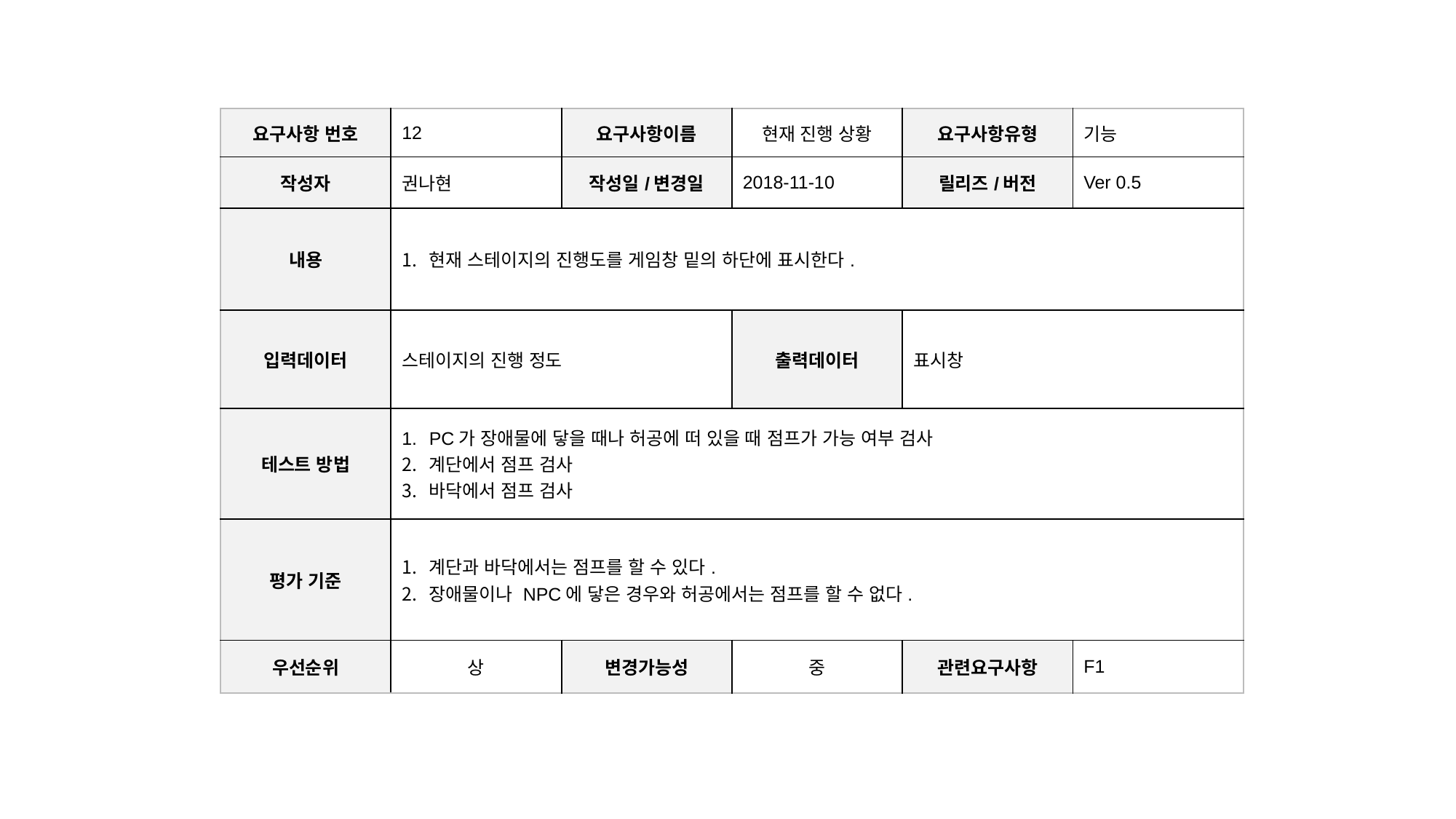

| 요구사항 번호 | 12 | 요구사항이름 | 현재 진행 상황 | 요구사항유형 | 기능 |
| --- | --- | --- | --- | --- | --- |
| 작성자 | 권나현 | 작성일/변경일 | 2018-11-10 | 릴리즈/버전 | Ver 0.5 |
| 내용 | 현재 스테이지의 진행도를 게임창 밑의 하단에 표시한다. |  |  |  |  |
| 입력데이터 | 스테이지의 진행 정도 |  | 출력데이터 | 표시창 |  |
| 테스트 방법 | PC가 장애물에 닿을 때나 허공에 떠 있을 때 점프가 가능 여부 검사 계단에서 점프 검사 바닥에서 점프 검사 |  |  |  |  |
| 평가 기준 | 계단과 바닥에서는 점프를 할 수 있다. 장애물이나 NPC에 닿은 경우와 허공에서는 점프를 할 수 없다. |  |  |  |  |
| 우선순위 | 상 | 변경가능성 | 중 | 관련요구사항 | F1 |